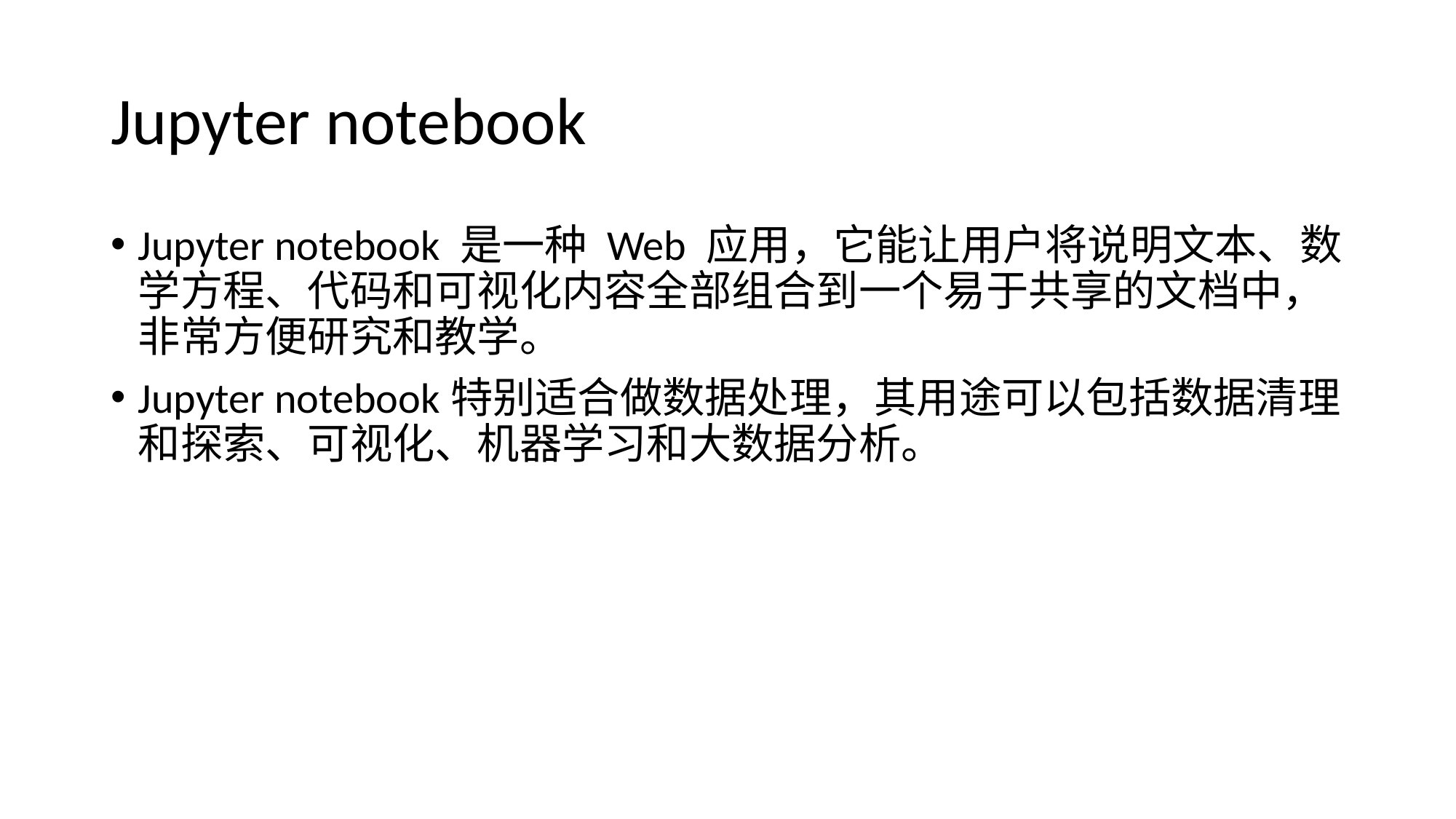

# Jupyter notebook
Jupyter notebook 是一种 Web 应用，它能让用户将说明文本、数学方程、代码和可视化内容全部组合到一个易于共享的文档中，非常方便研究和教学。
Jupyter notebook特别适合做数据处理，其用途可以包括数据清理和探索、可视化、机器学习和大数据分析。